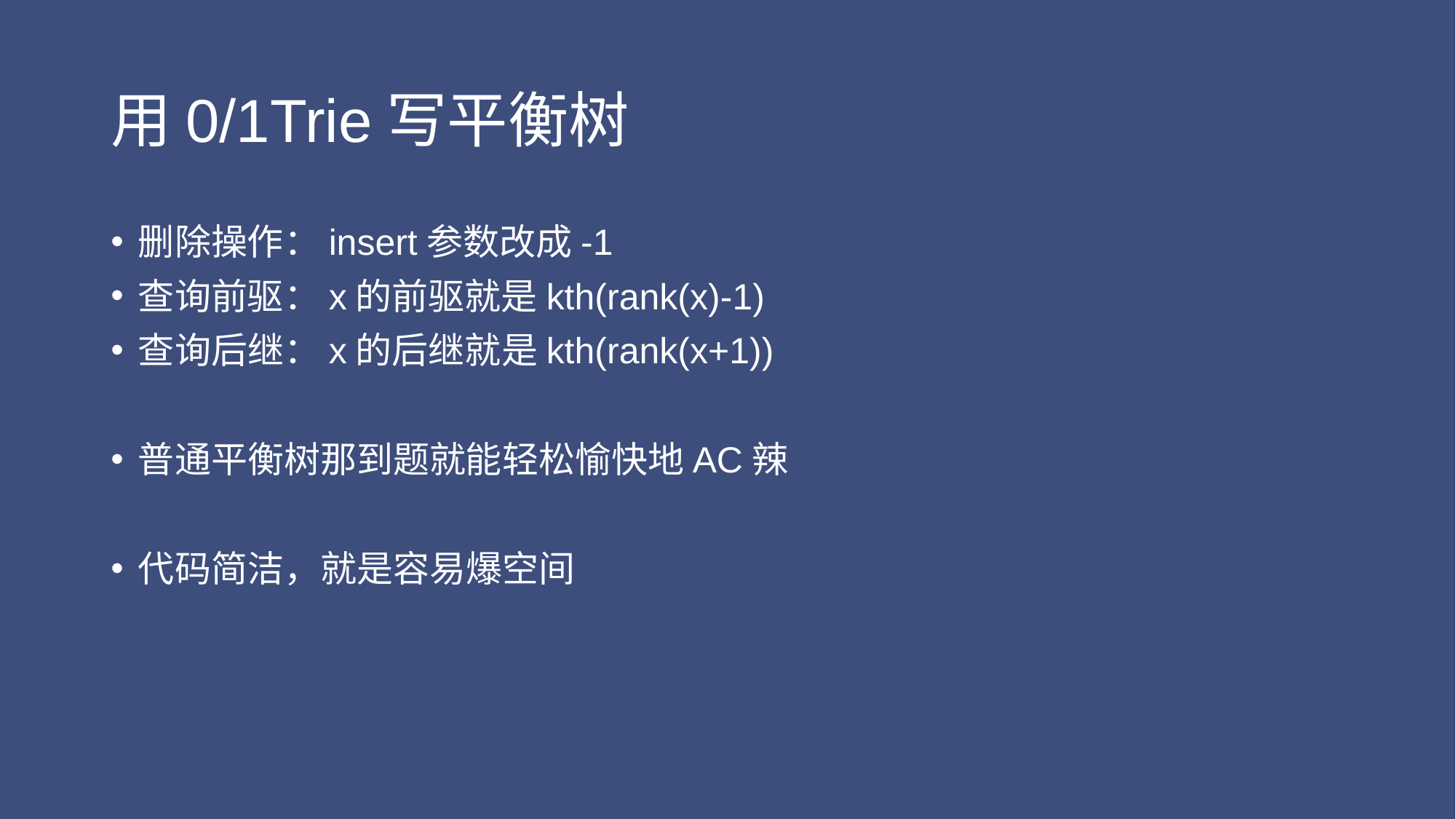

# 用0/1Trie写平衡树
删除操作：insert参数改成-1
查询前驱：x的前驱就是kth(rank(x)-1)
查询后继：x的后继就是kth(rank(x+1))

普通平衡树那到题就能轻松愉快地AC辣

代码简洁，就是容易爆空间